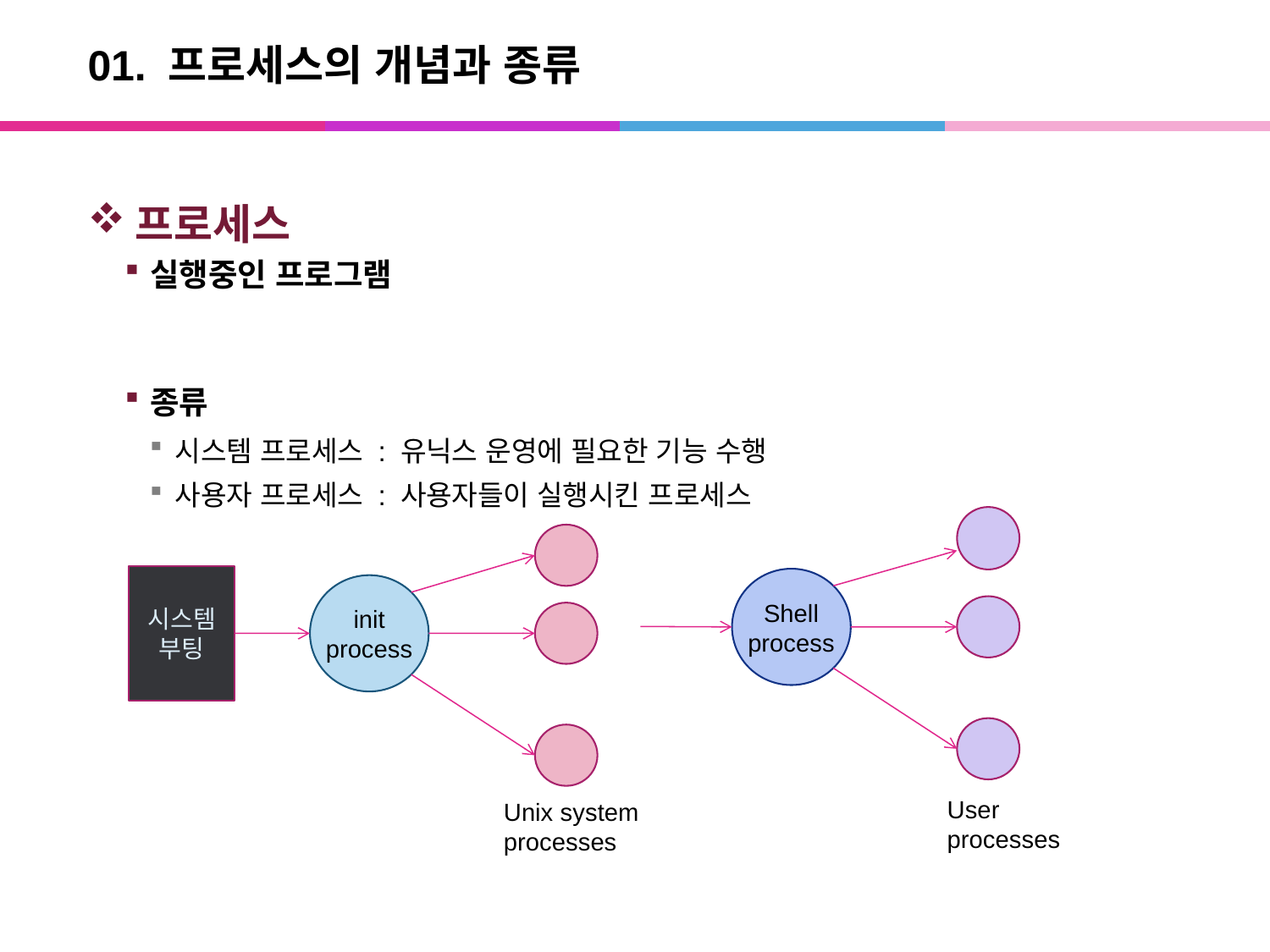

# 01. 프로세스의 개념과 종류
프로세스
실행중인 프로그램

종류
시스템 프로세스 : 유닉스 운영에 필요한 기능 수행
사용자 프로세스 : 사용자들이 실행시킨 프로세스

시스템
부팅
Shell
process
init
process

User
processes
Unix system
processes